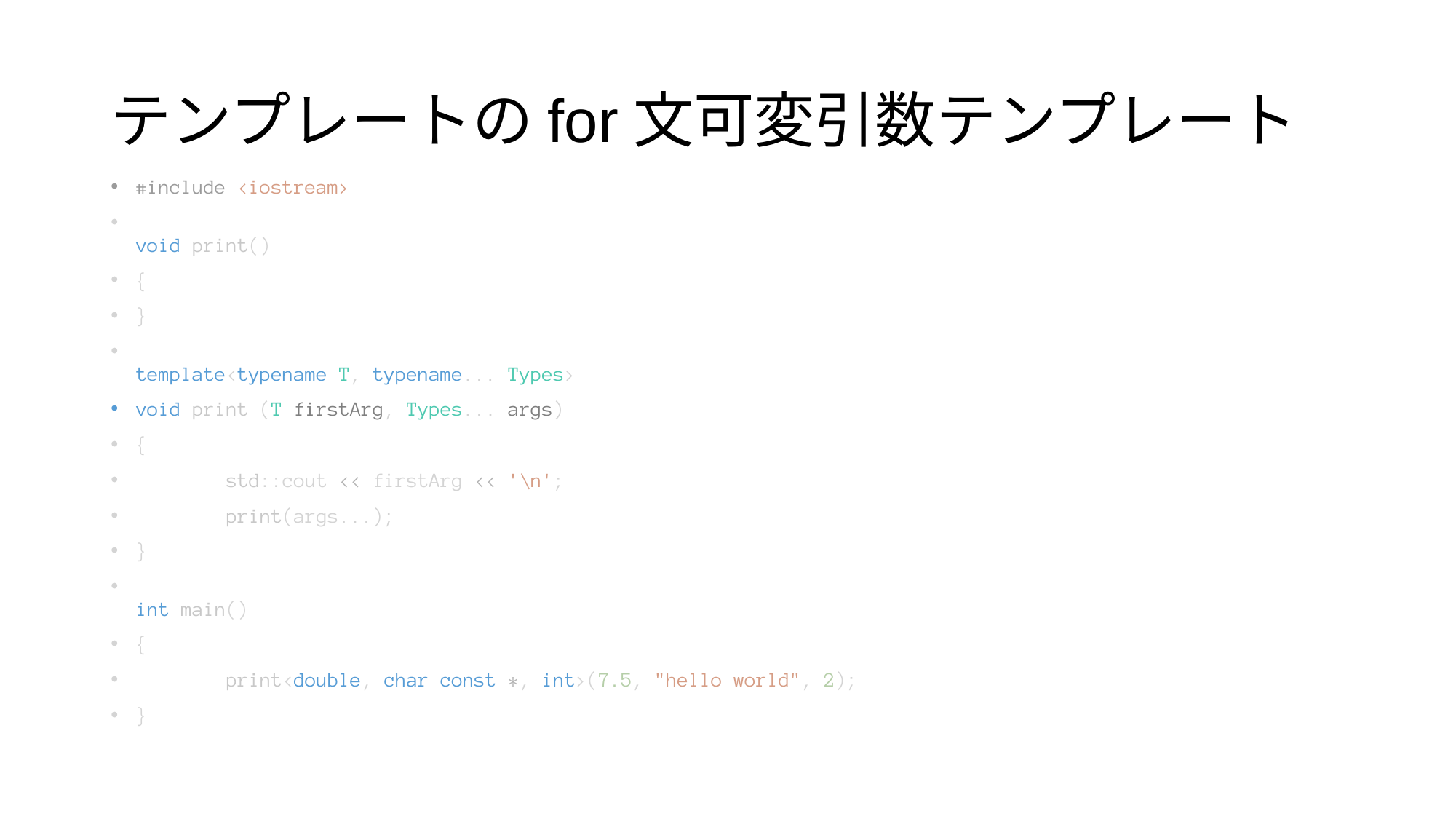

# テンプレートのfor文可変引数テンプレート
#include <iostream>
void print()
{
}
template<typename T, typename... Types>
void print (T firstArg, Types... args)
{
        std::cout << firstArg << '\n';
        print(args...);
}
int main()
{
        print<double, char const *, int>(7.5, "hello world", 2);
}